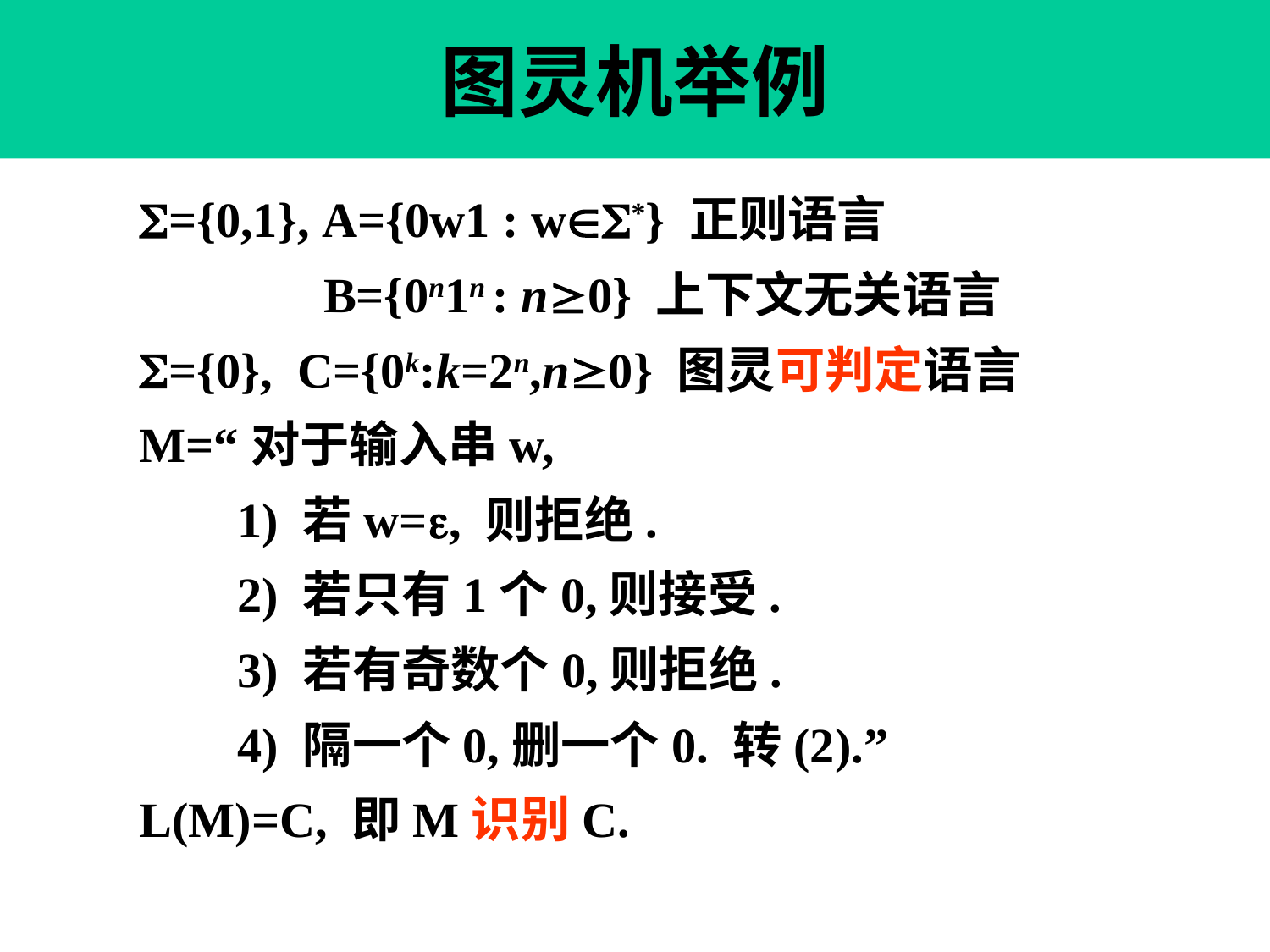

# 图灵机举例
Σ={0,1}, A={0w1 : w∈Σ*} 正则语言
               B={0n1n : n≥0} 上下文无关语言
Σ={0},  C={0k:k=2n,n≥0} 图灵可判定语言
M=“对于输入串w,
        1) 若w=ε, 则拒绝.
        2) 若只有1个0,则接受.
        3) 若有奇数个0,则拒绝.
        4) 隔一个0,删一个0. 转(2).”
L(M)=C, 即M识别C.